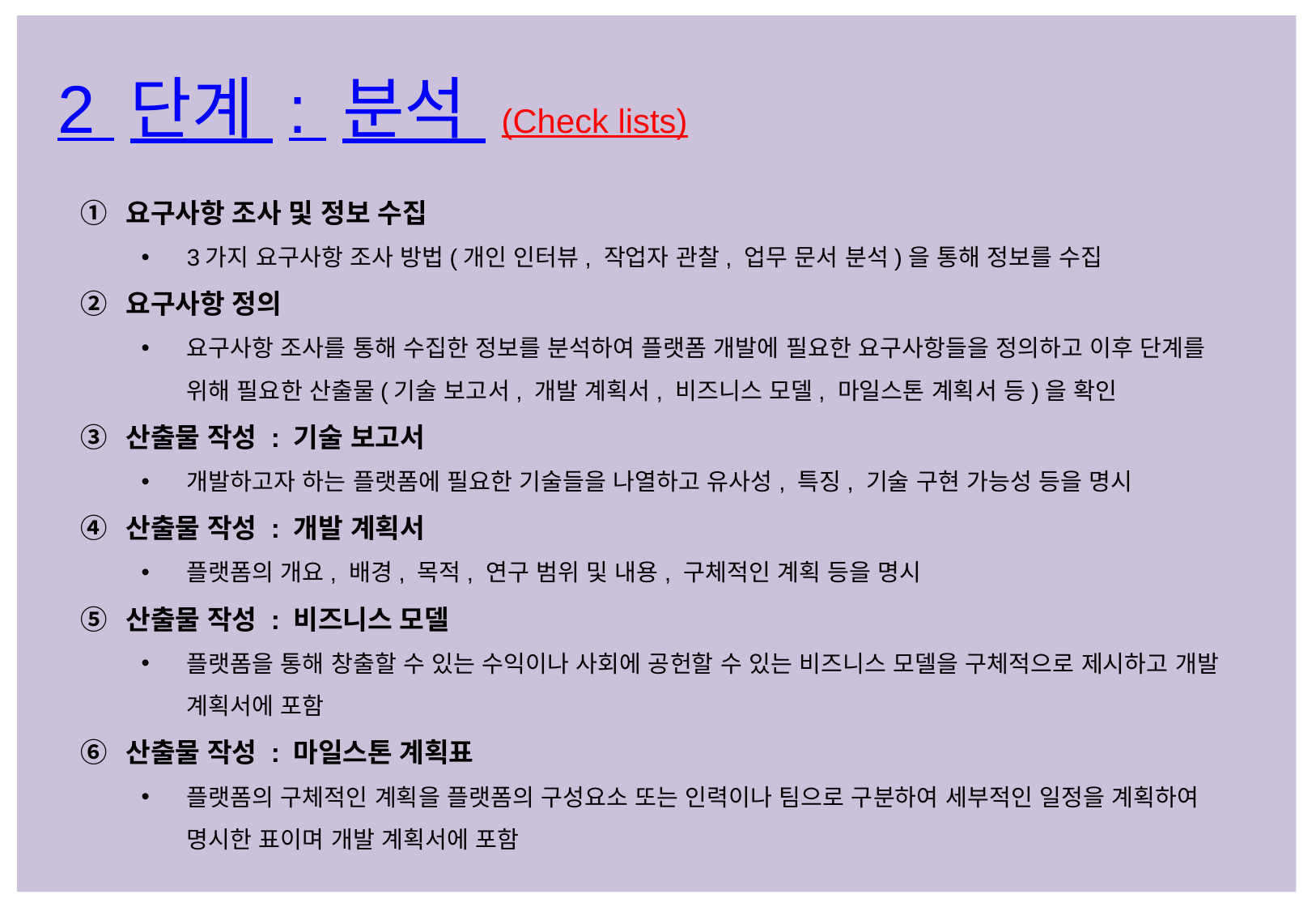

2 단계 : 분석 (Check lists)
요구사항 조사 및 정보 수집
3가지 요구사항 조사 방법(개인 인터뷰, 작업자 관찰, 업무 문서 분석)을 통해 정보를 수집
요구사항 정의
요구사항 조사를 통해 수집한 정보를 분석하여 플랫폼 개발에 필요한 요구사항들을 정의하고 이후 단계를 위해 필요한 산출물(기술 보고서, 개발 계획서, 비즈니스 모델, 마일스톤 계획서 등)을 확인
산출물 작성 : 기술 보고서
개발하고자 하는 플랫폼에 필요한 기술들을 나열하고 유사성, 특징, 기술 구현 가능성 등을 명시
산출물 작성 : 개발 계획서
플랫폼의 개요, 배경, 목적, 연구 범위 및 내용, 구체적인 계획 등을 명시
산출물 작성 : 비즈니스 모델
플랫폼을 통해 창출할 수 있는 수익이나 사회에 공헌할 수 있는 비즈니스 모델을 구체적으로 제시하고 개발 계획서에 포함
산출물 작성 : 마일스톤 계획표
플랫폼의 구체적인 계획을 플랫폼의 구성요소 또는 인력이나 팀으로 구분하여 세부적인 일정을 계획하여 명시한 표이며 개발 계획서에 포함